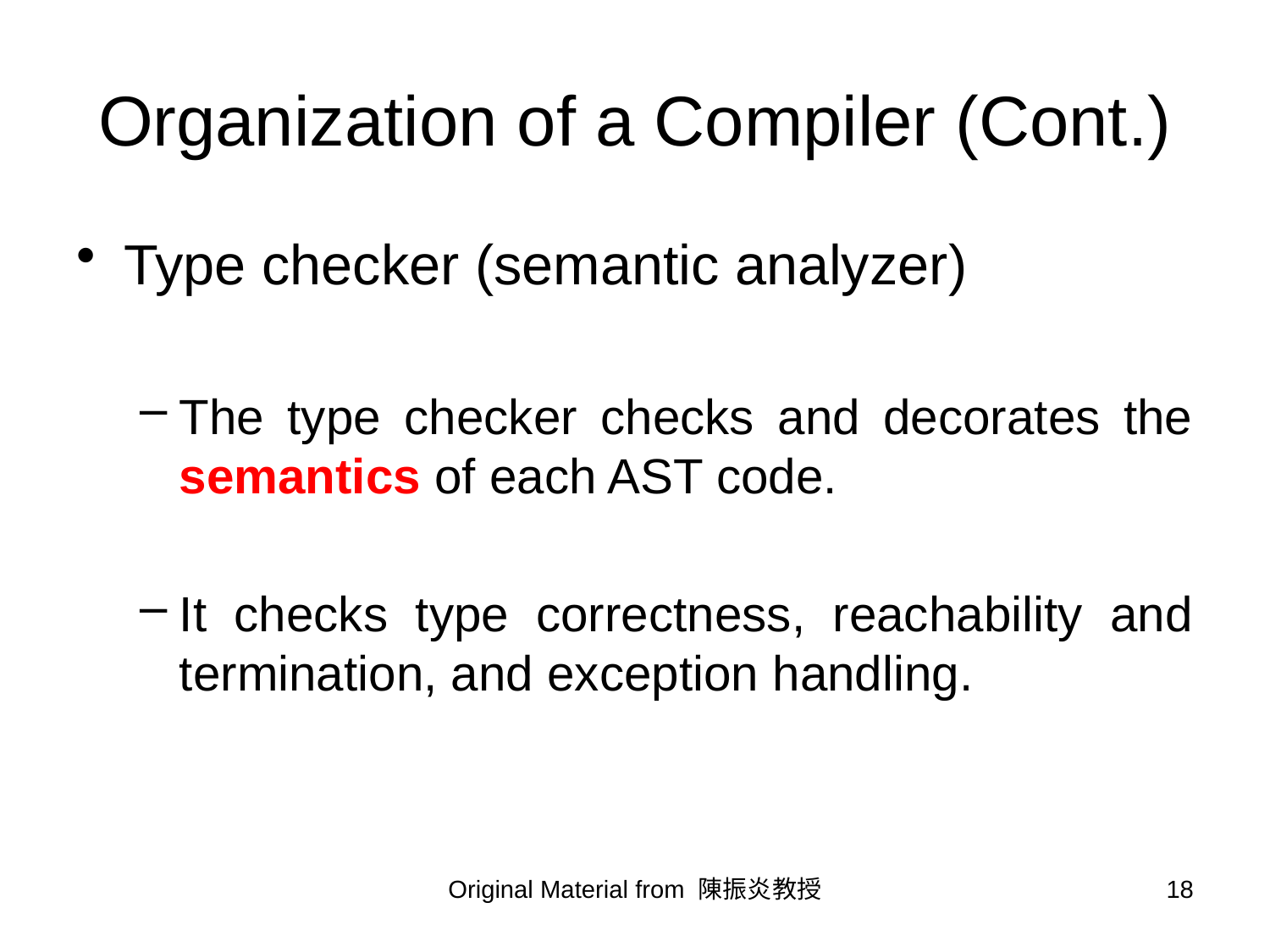

# Organization of a Compiler (Cont.)
Type checker (semantic analyzer)

The type checker checks and decorates the semantics of each AST code.

It checks type correctness, reachability and termination, and exception handling.

Original Material from 陳振炎教授
18